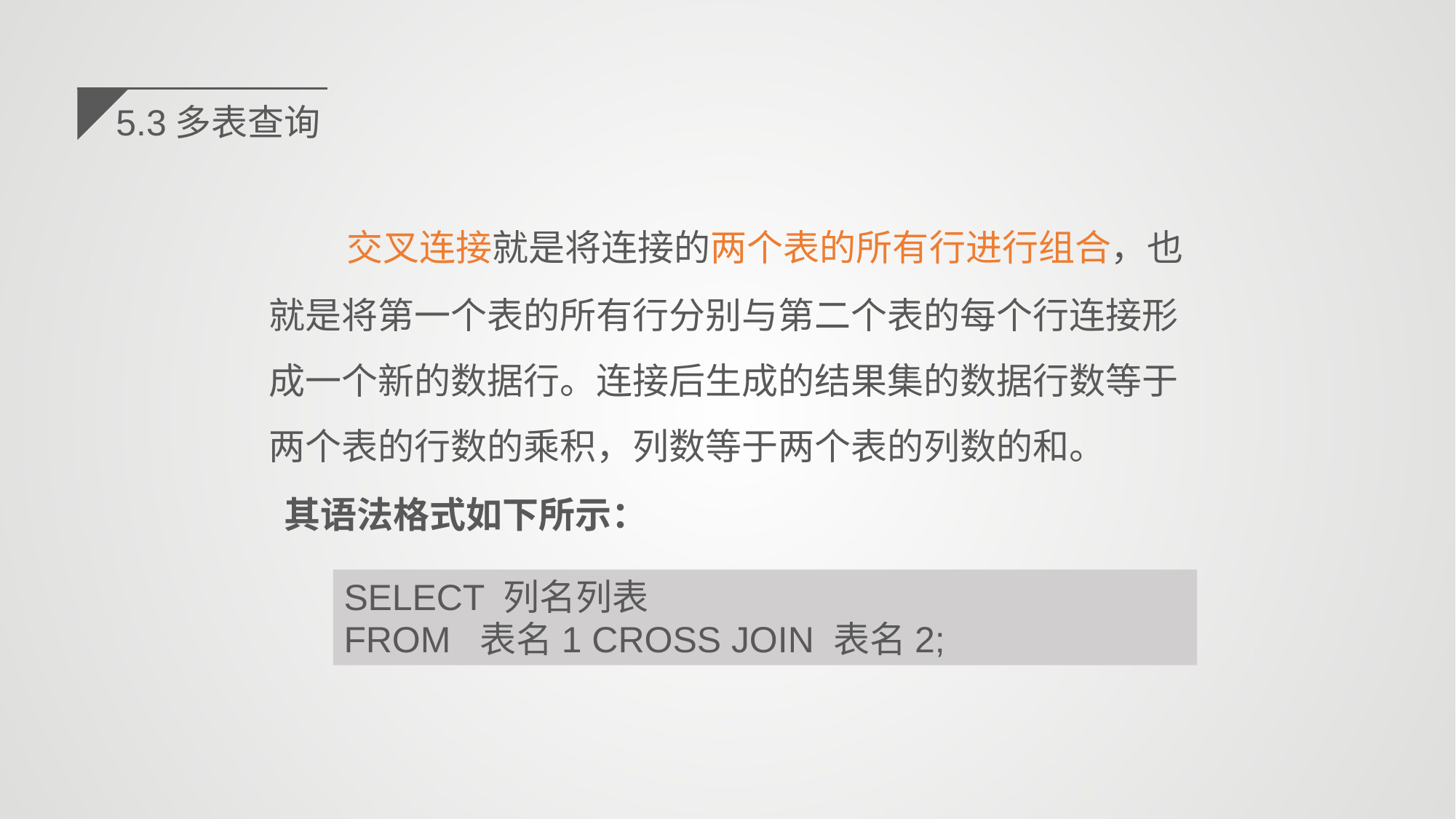

5.3多表查询

      交叉连接就是将连接的两个表的所有行进行组合，也就是将第一个表的所有行分别与第二个表的每个行连接形成一个新的数据行。连接后生成的结果集的数据行数等于两个表的行数的乘积，列数等于两个表的列数的和。
其语法格式如下所示：
SELECT 列名列表
FROM  表名1 CROSS JOIN 表名2;